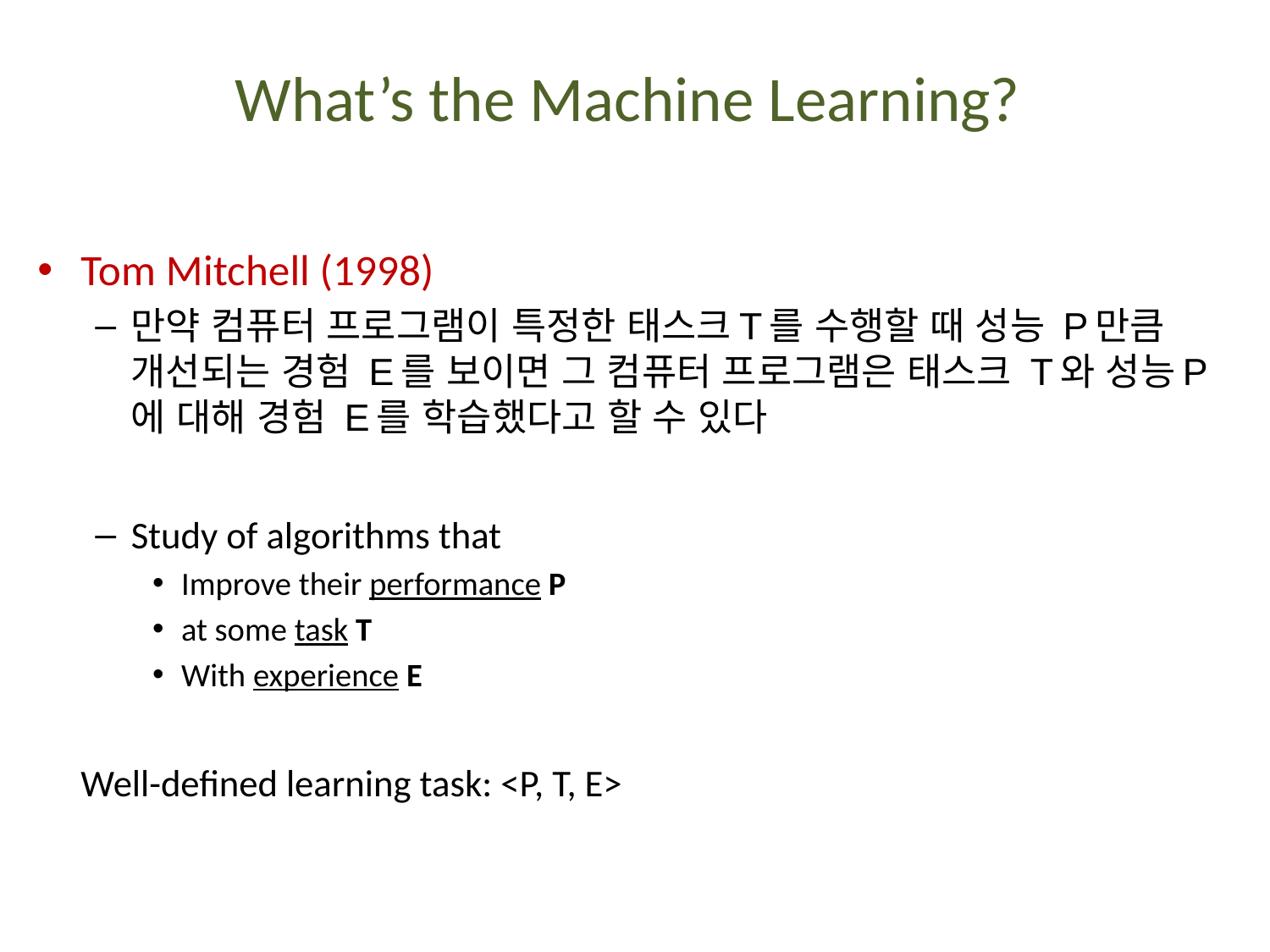

What’s the Machine Learning?
Tom Mitchell (1998)
만약 컴퓨터 프로그램이 특정한 태스크T를 수행할 때 성능 P만큼 개선되는 경험 E를 보이면 그 컴퓨터 프로그램은 태스크 T와 성능P에 대해 경험 E를 학습했다고 할 수 있다

Study of algorithms that
Improve their performance P
at some task T
With experience E

Well-defined learning task: <P, T, E>